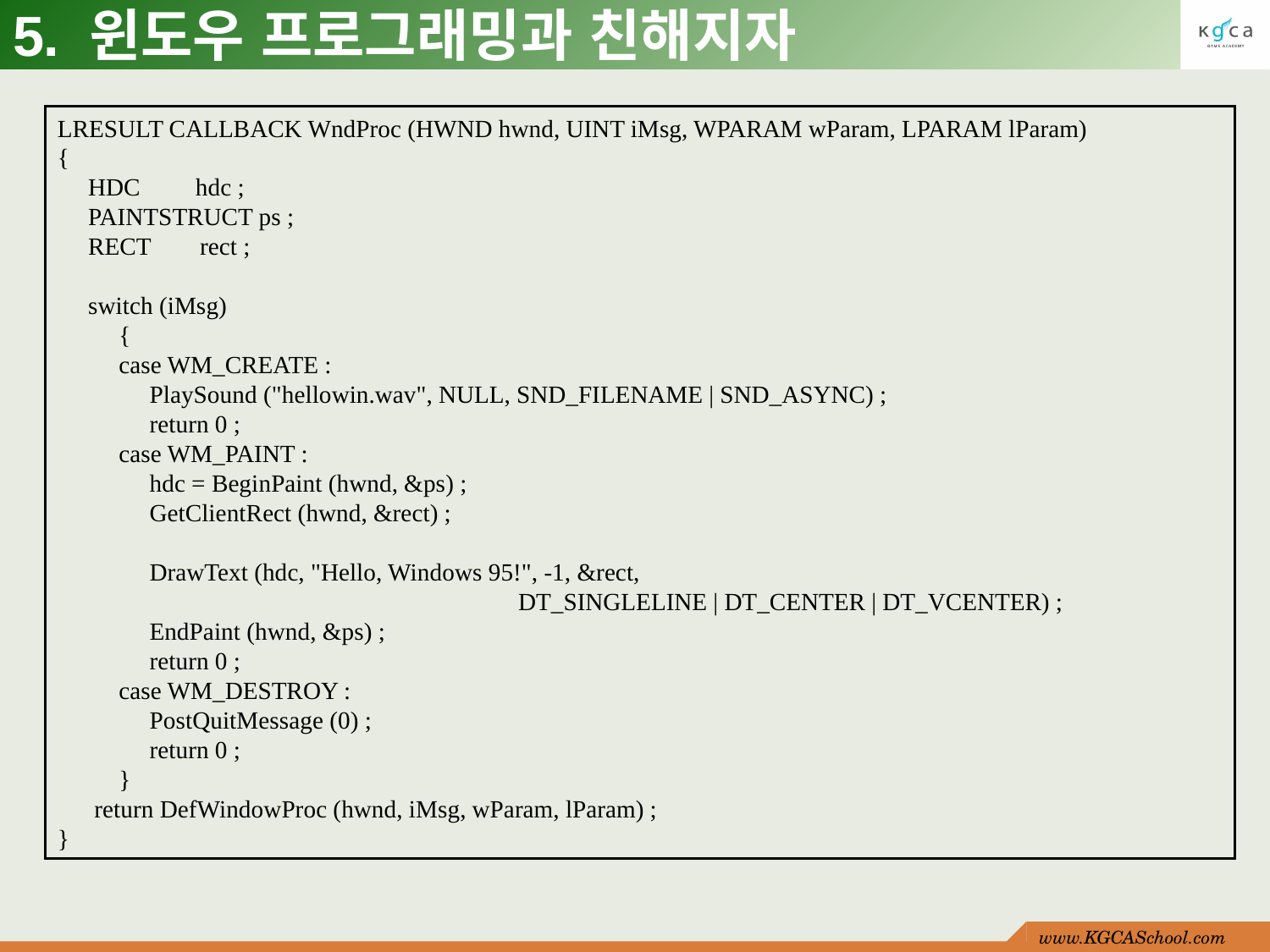

# 5. 윈도우 프로그래밍과 친해지자
LRESULT CALLBACK WndProc (HWND hwnd, UINT iMsg, WPARAM wParam, LPARAM lParam)
{
     HDC         hdc ;
     PAINTSTRUCT ps ;
     RECT        rect ;

     switch (iMsg)
          {
          case WM_CREATE :
               PlaySound ("hellowin.wav", NULL, SND_FILENAME | SND_ASYNC) ;
               return 0 ;
          case WM_PAINT :
               hdc = BeginPaint (hwnd, &ps) ;
               GetClientRect (hwnd, &rect) ;

               DrawText (hdc, "Hello, Windows 95!", -1, &rect,
			             DT_SINGLELINE | DT_CENTER | DT_VCENTER) ;
               EndPaint (hwnd, &ps) ;
               return 0 ;
          case WM_DESTROY :
               PostQuitMessage (0) ;
               return 0 ;
          }
      return DefWindowProc (hwnd, iMsg, wParam, lParam) ;
}